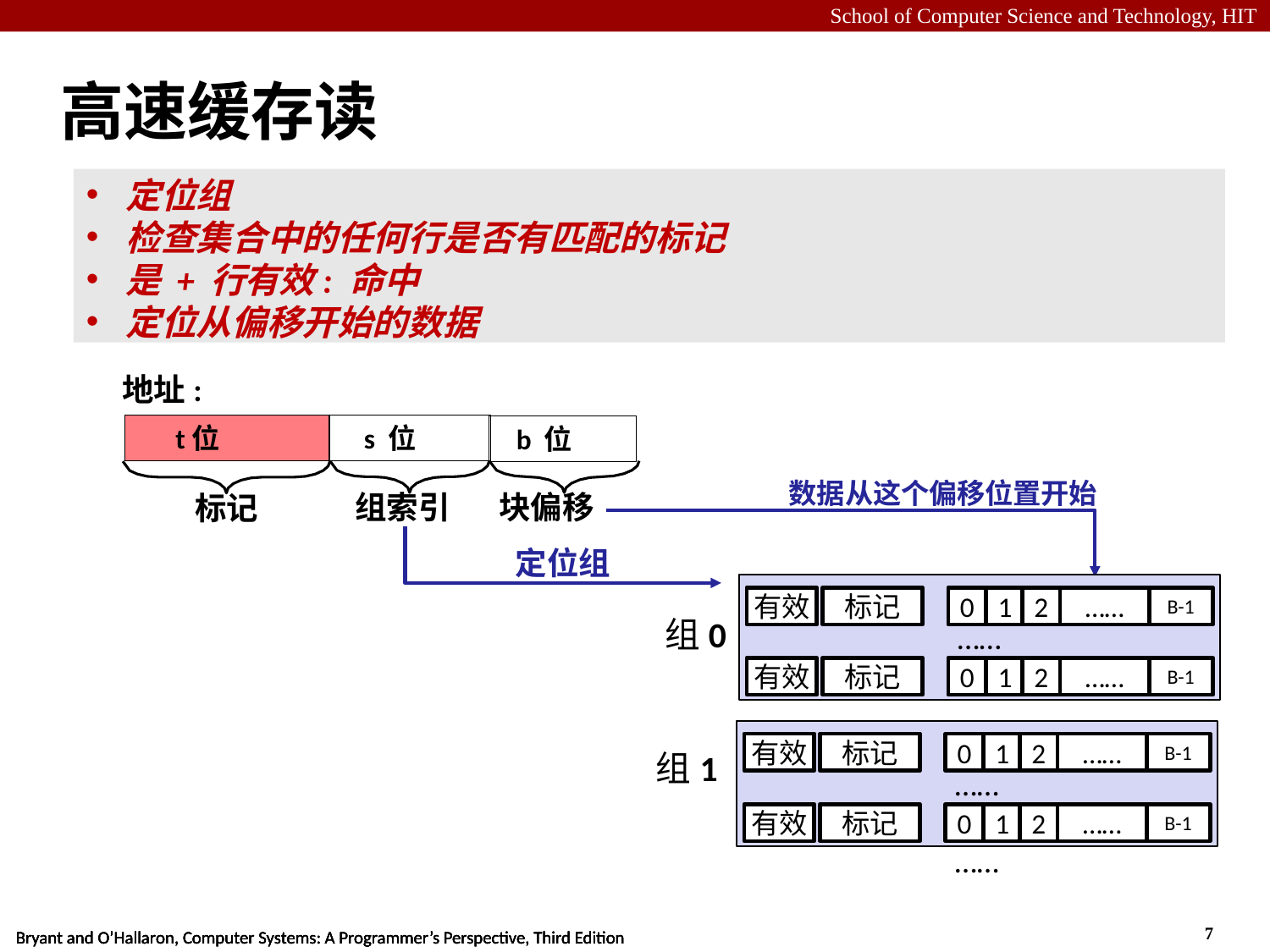

# 高速缓存读
定位组
检查集合中的任何行是否有匹配的标记
是 + 行有效: 命中
定位从偏移开始的数据
地址:
t位
s 位
b 位

组索引
块偏移
标记
数据从这个偏移位置开始

定位组
……
有效
标记
0
1
2
……
B-1
有效
标记
0
1
2
……
B-1
组0
……
有效
标记
0
1
2
……
B-1
有效
标记
0
1
2
……
B-1
组1
……